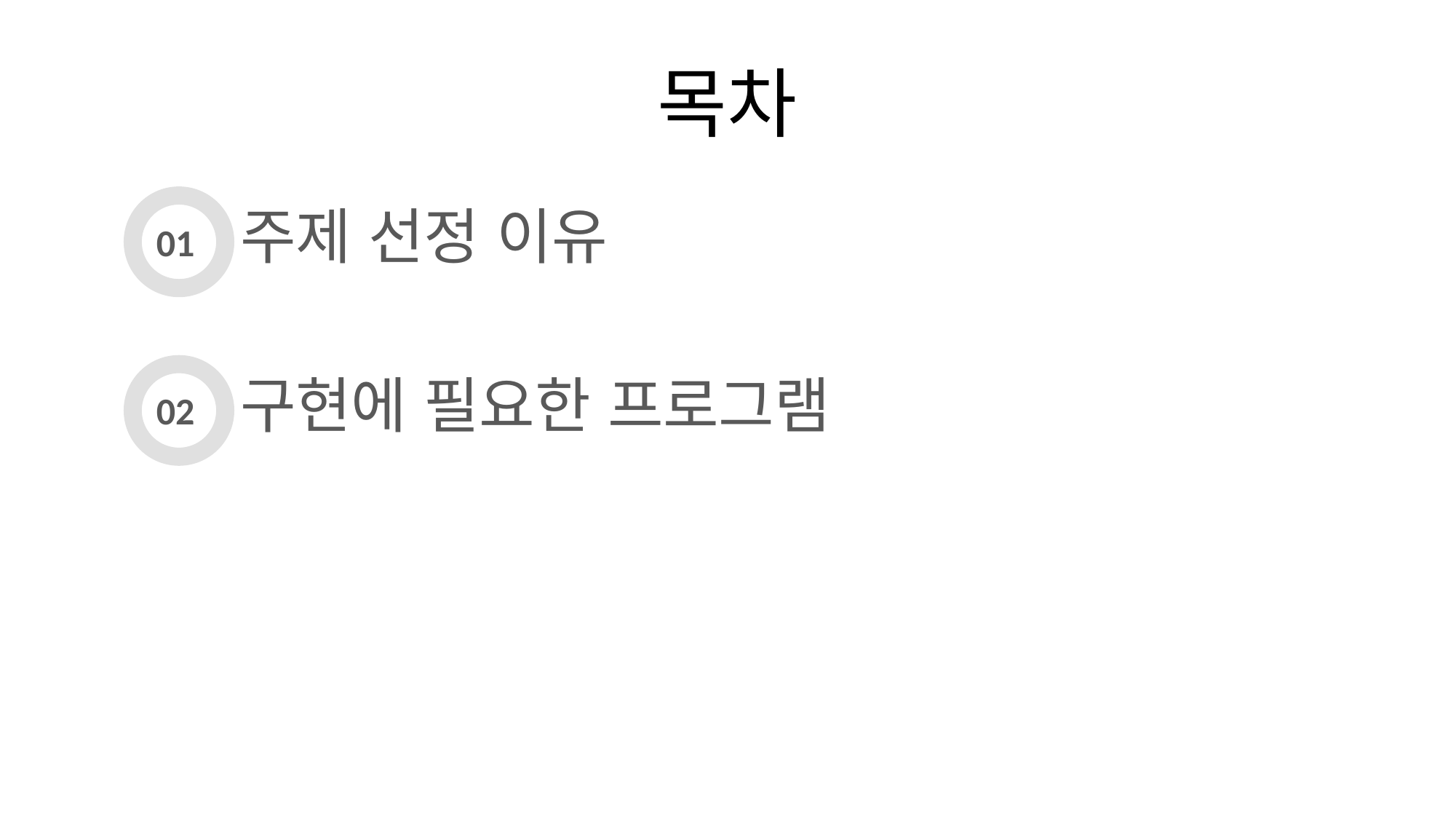

# 목차

01
주제 선정 이유

02
구현에 필요한 프로그램